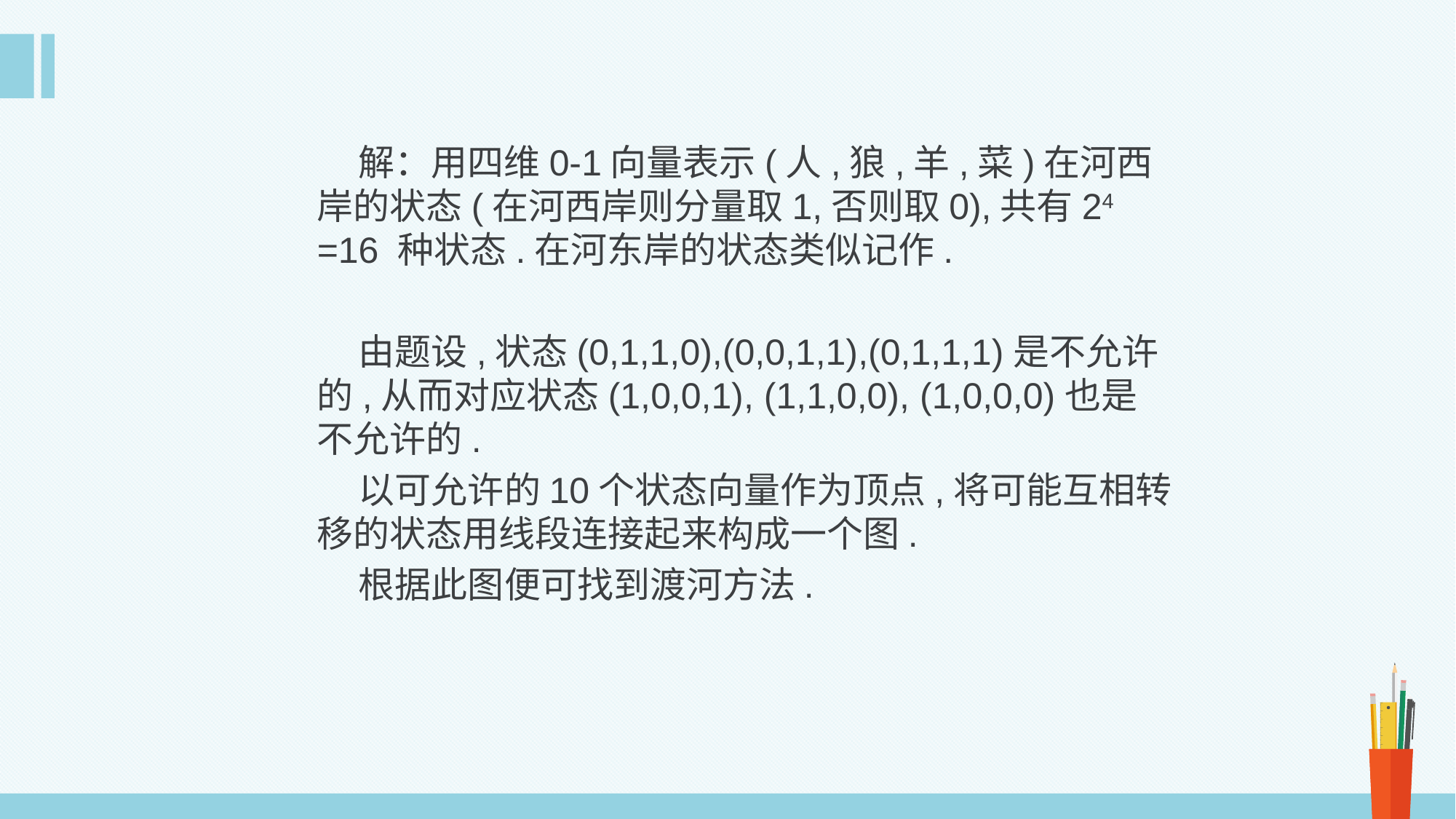

解：用四维0-1向量表示(人,狼,羊,菜)在河西岸的状态(在河西岸则分量取1,否则取0),共有24 =16 种状态.在河东岸的状态类似记作.
    由题设,状态(0,1,1,0),(0,0,1,1),(0,1,1,1)是不允许的,从而对应状态(1,0,0,1), (1,1,0,0), (1,0,0,0)也是不允许的.
    以可允许的10个状态向量作为顶点,将可能互相转移的状态用线段连接起来构成一个图.
    根据此图便可找到渡河方法.